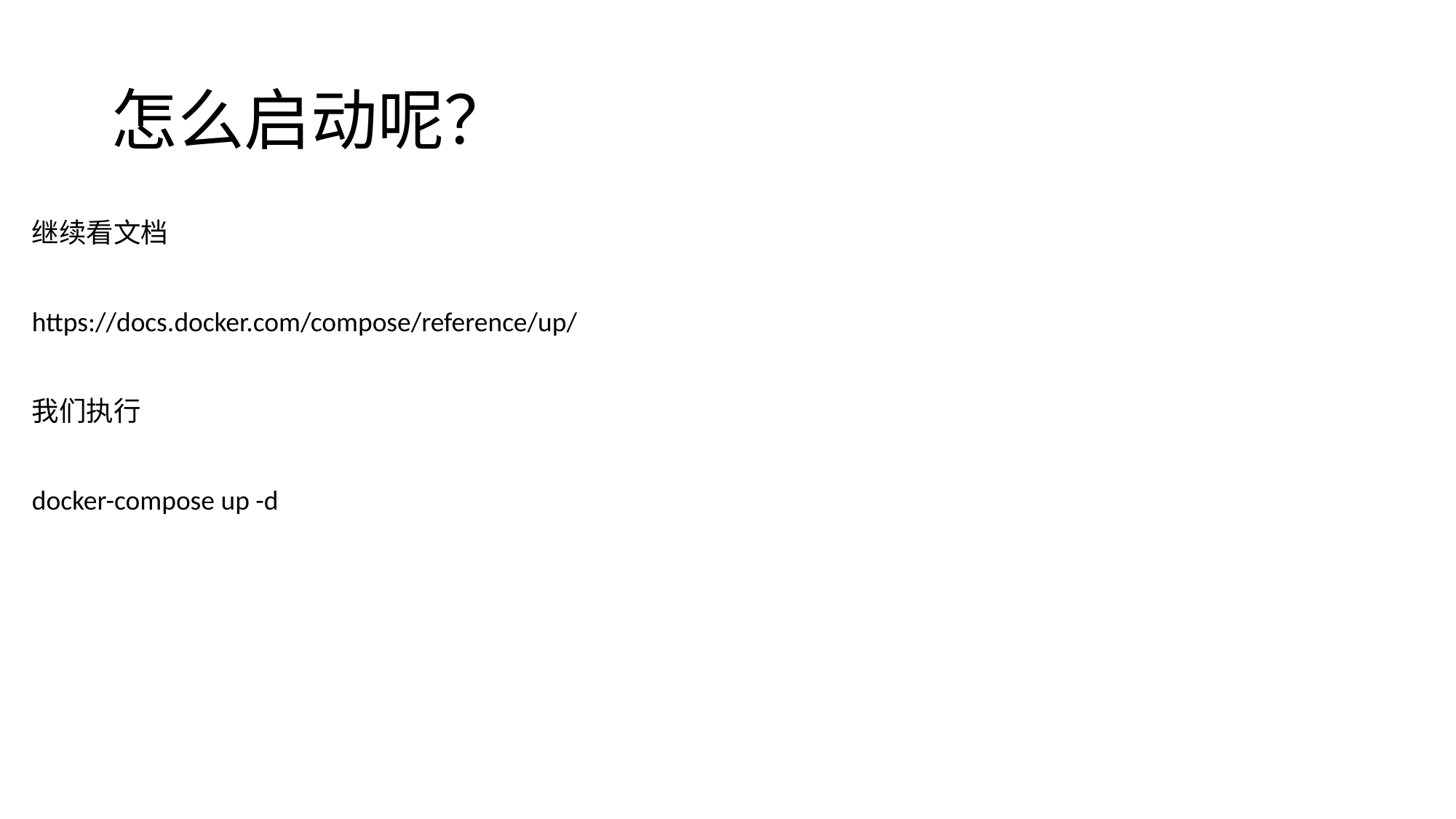

# 怎么启动呢？
继续看文档

https://docs.docker.com/compose/reference/up/

我们执行

docker-compose up -d